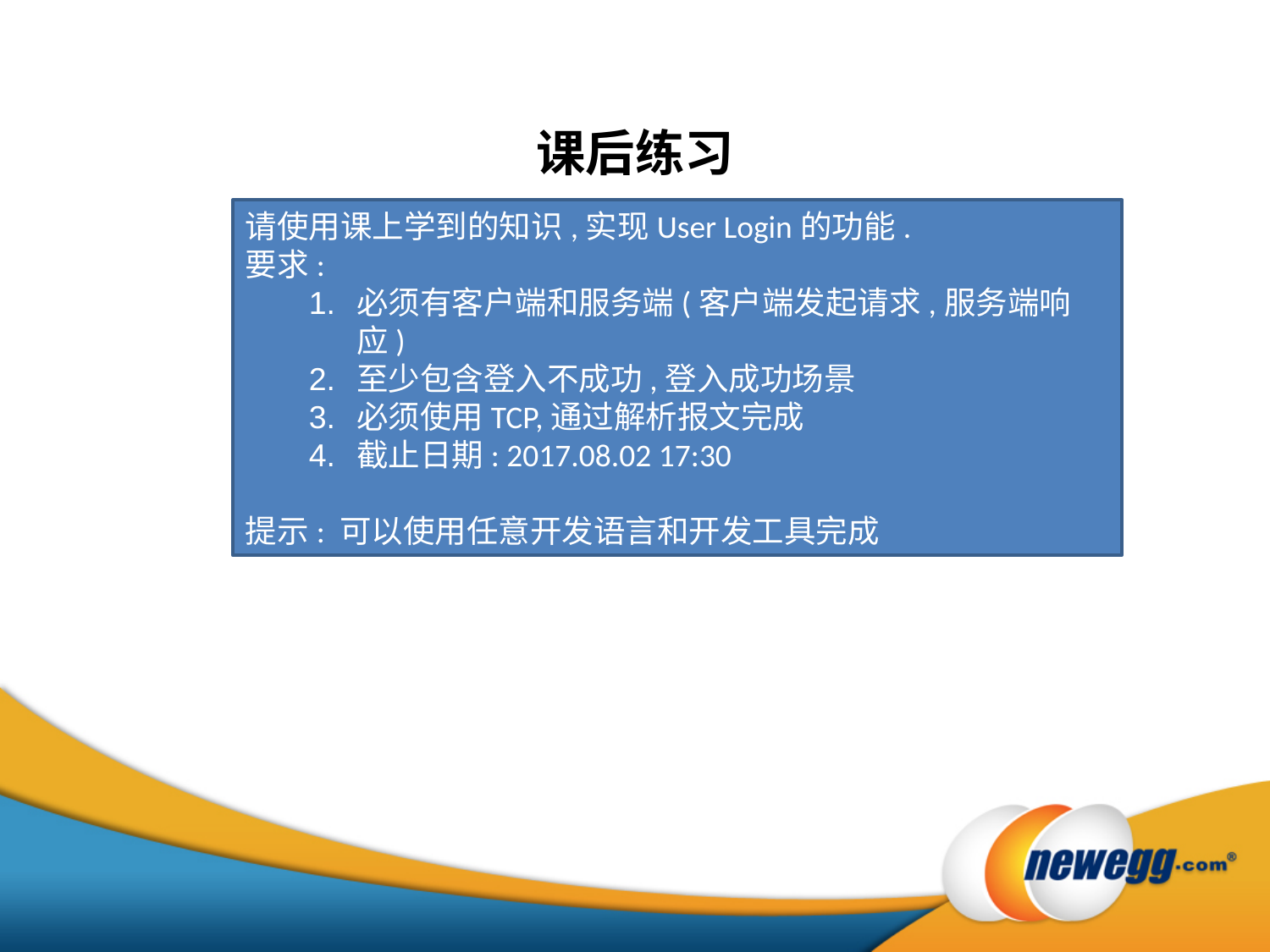

# 课后练习
请使用课上学到的知识,实现User Login的功能.
要求:
必须有客户端和服务端(客户端发起请求,服务端响应)
至少包含登入不成功,登入成功场景
必须使用TCP,通过解析报文完成
截止日期: 2017.08.02 17:30

提示: 可以使用任意开发语言和开发工具完成